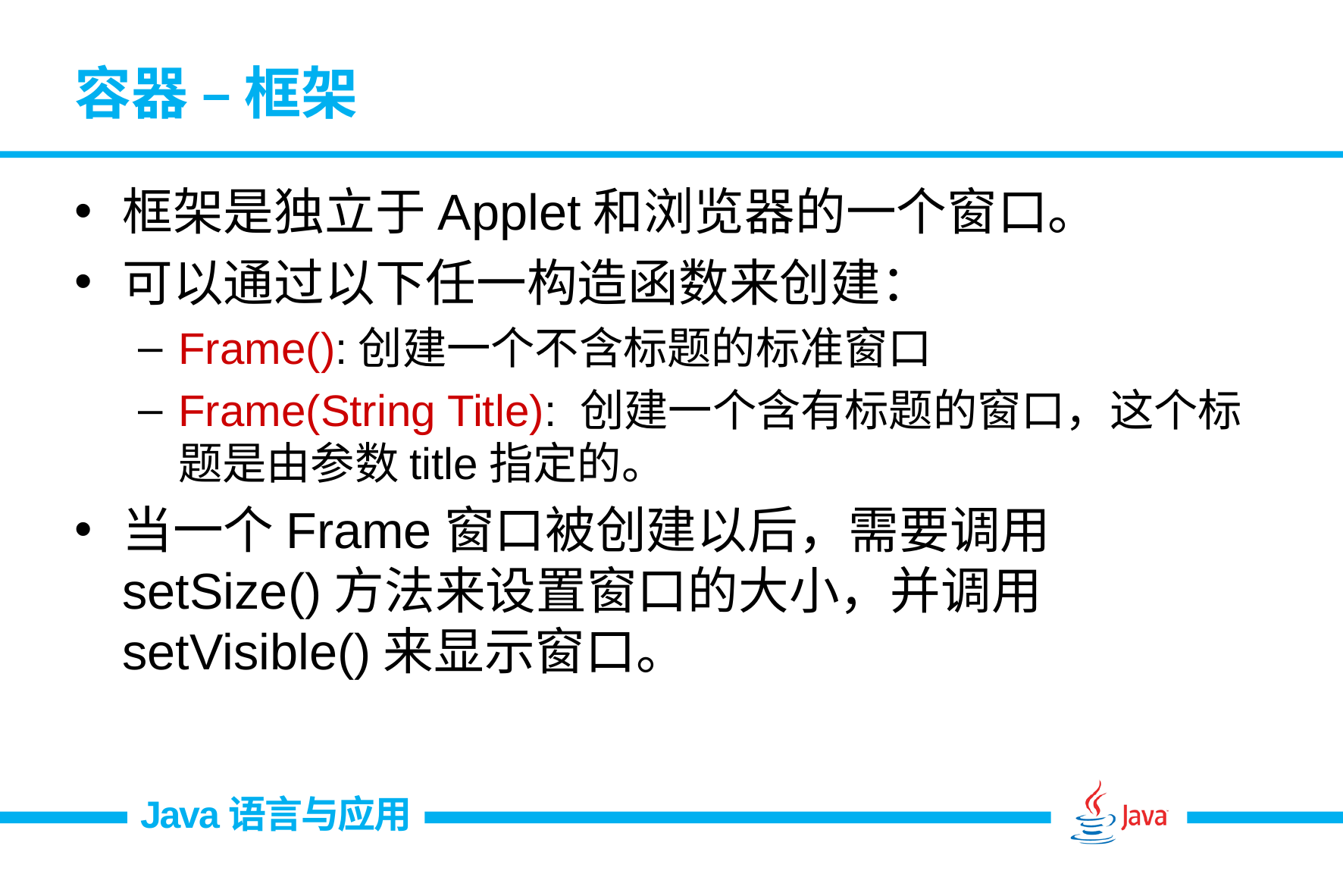

# 容器 – 框架

框架是独立于Applet和浏览器的一个窗口。
可以通过以下任一构造函数来创建：
Frame():创建一个不含标题的标准窗口
Frame(String Title): 创建一个含有标题的窗口，这个标题是由参数title指定的。
当一个Frame窗口被创建以后，需要调用setSize()方法来设置窗口的大小，并调用setVisible()来显示窗口。